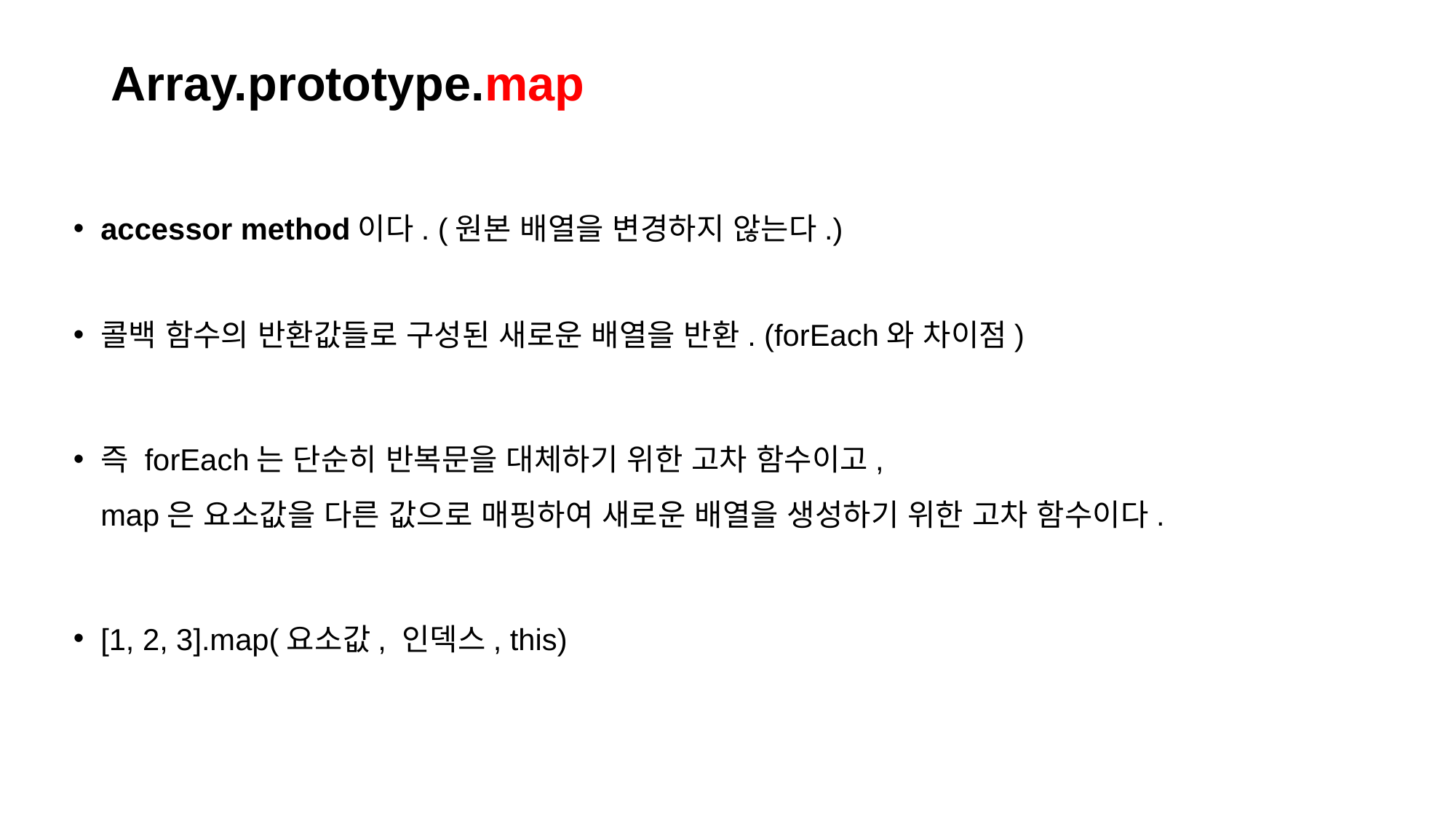

# Array.prototype.map
accessor method이다. (원본 배열을 변경하지 않는다.)
콜백 함수의 반환값들로 구성된 새로운 배열을 반환. (forEach와 차이점)
즉 forEach는 단순히 반복문을 대체하기 위한 고차 함수이고,
map은 요소값을 다른 값으로 매핑하여 새로운 배열을 생성하기 위한 고차 함수이다.
[1, 2, 3].map(요소값, 인덱스, this)